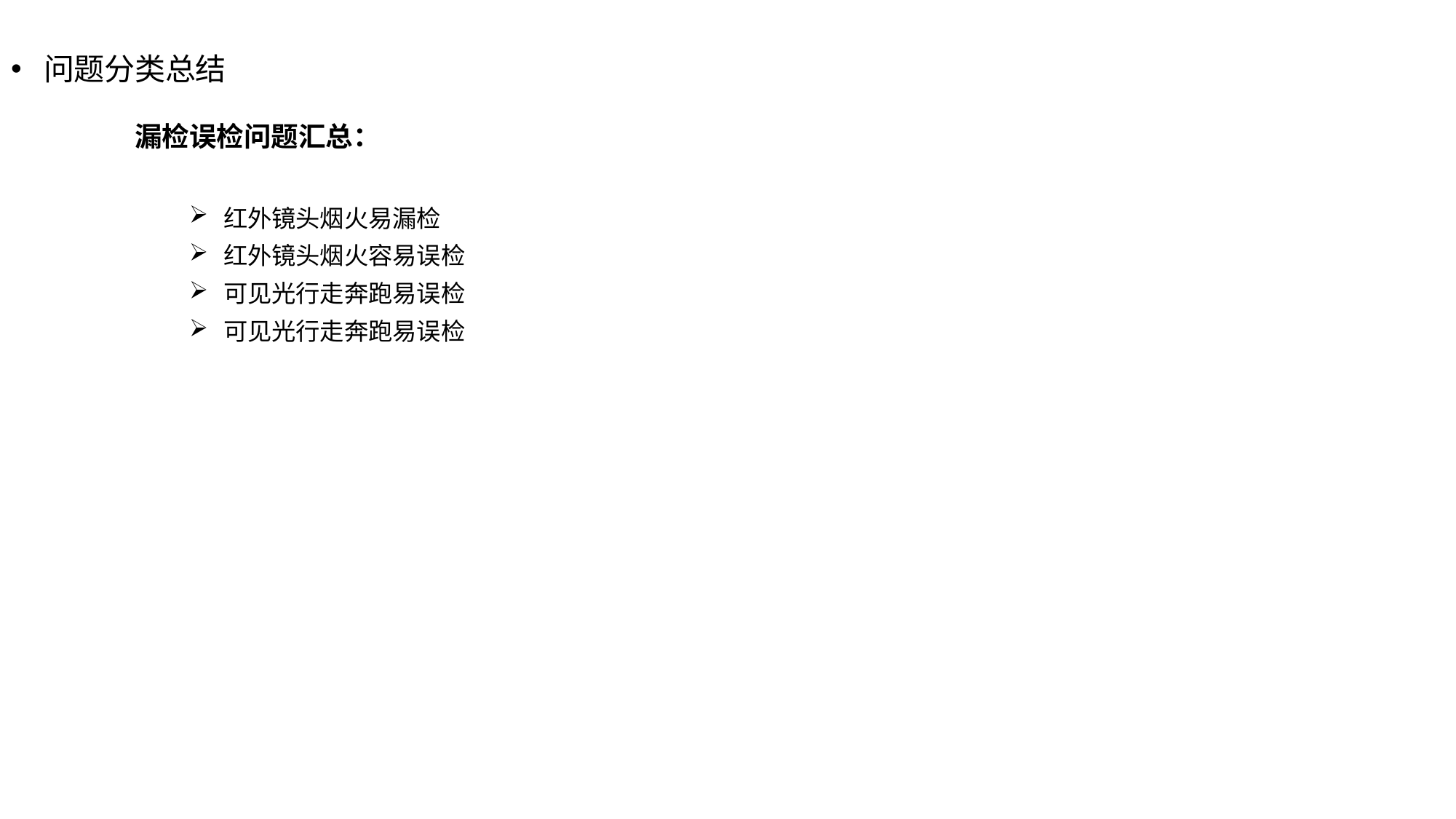

问题分类总结
漏检误检问题汇总：

红外镜头烟火易漏检
红外镜头烟火容易误检
可见光行走奔跑易误检
可见光行走奔跑易误检